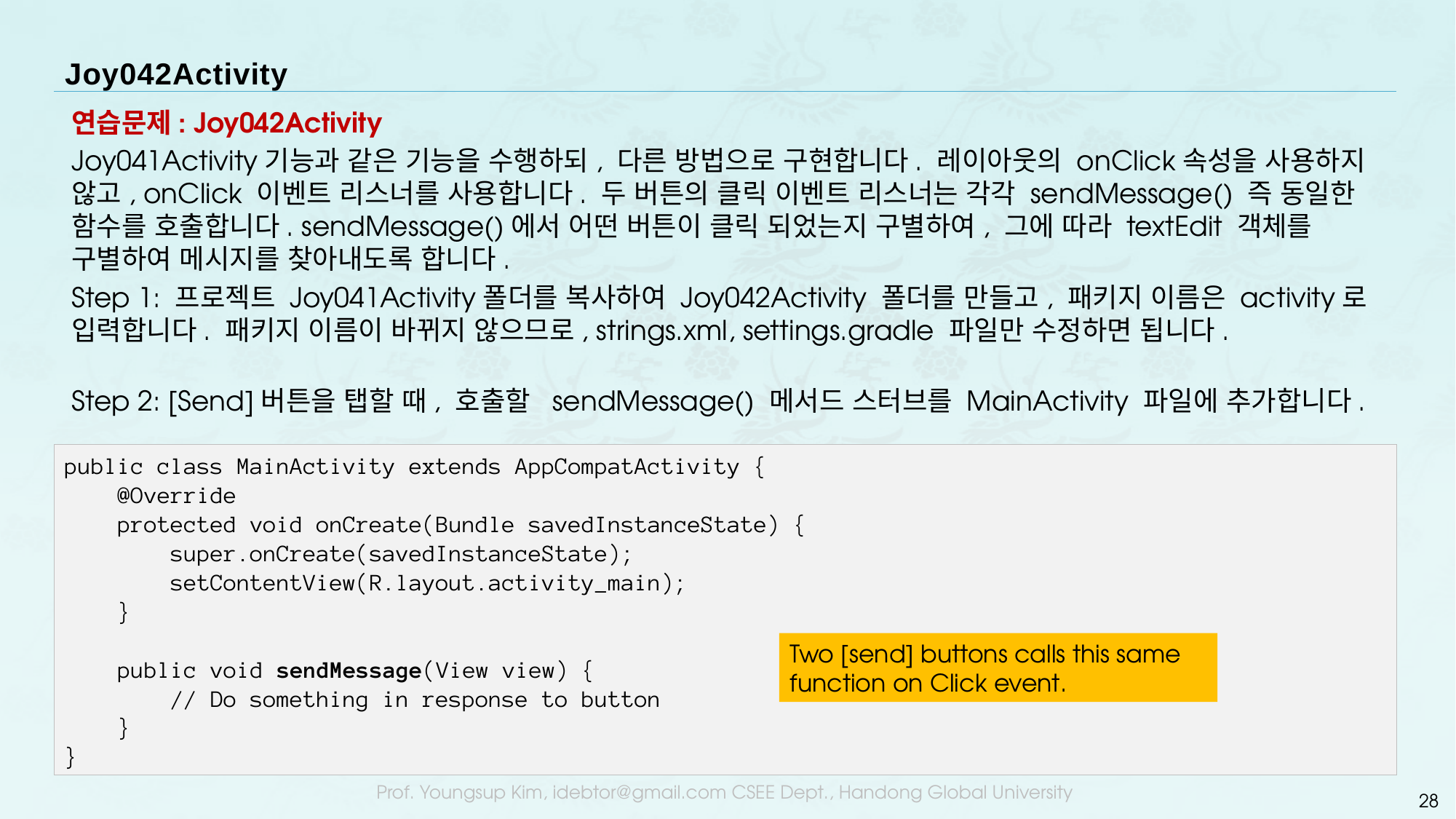

# Joy042Activity
연습문제: Joy042Activity
Joy041Activity기능과 같은 기능을 수행하되, 다른 방법으로 구현합니다. 레이아웃의 onClick속성을 사용하지 않고, onClick 이벤트 리스너를 사용합니다. 두 버튼의 클릭 이벤트 리스너는 각각 sendMessage() 즉 동일한 함수를 호출합니다. sendMessage()에서 어떤 버튼이 클릭 되었는지 구별하여, 그에 따라 textEdit 객체를 구별하여 메시지를 찾아내도록 합니다.
Step 1: 프로젝트 Joy041Activity폴더를 복사하여 Joy042Activity 폴더를 만들고, 패키지 이름은 activity로 입력합니다. 패키지 이름이 바뀌지 않으므로, strings.xml, settings.gradle 파일만 수정하면 됩니다.
Step 2: [Send]버튼을 탭할 때, 호출할  sendMessage() 메서드 스터브를 MainActivity 파일에 추가합니다.
public class MainActivity extends AppCompatActivity {
    @Override
    protected void onCreate(Bundle savedInstanceState) {
        super.onCreate(savedInstanceState);
        setContentView(R.layout.activity_main);
    }

    public void sendMessage(View view) {
        // Do something in response to button
    }
}
Two [send] buttons calls this same function on Click event.
28